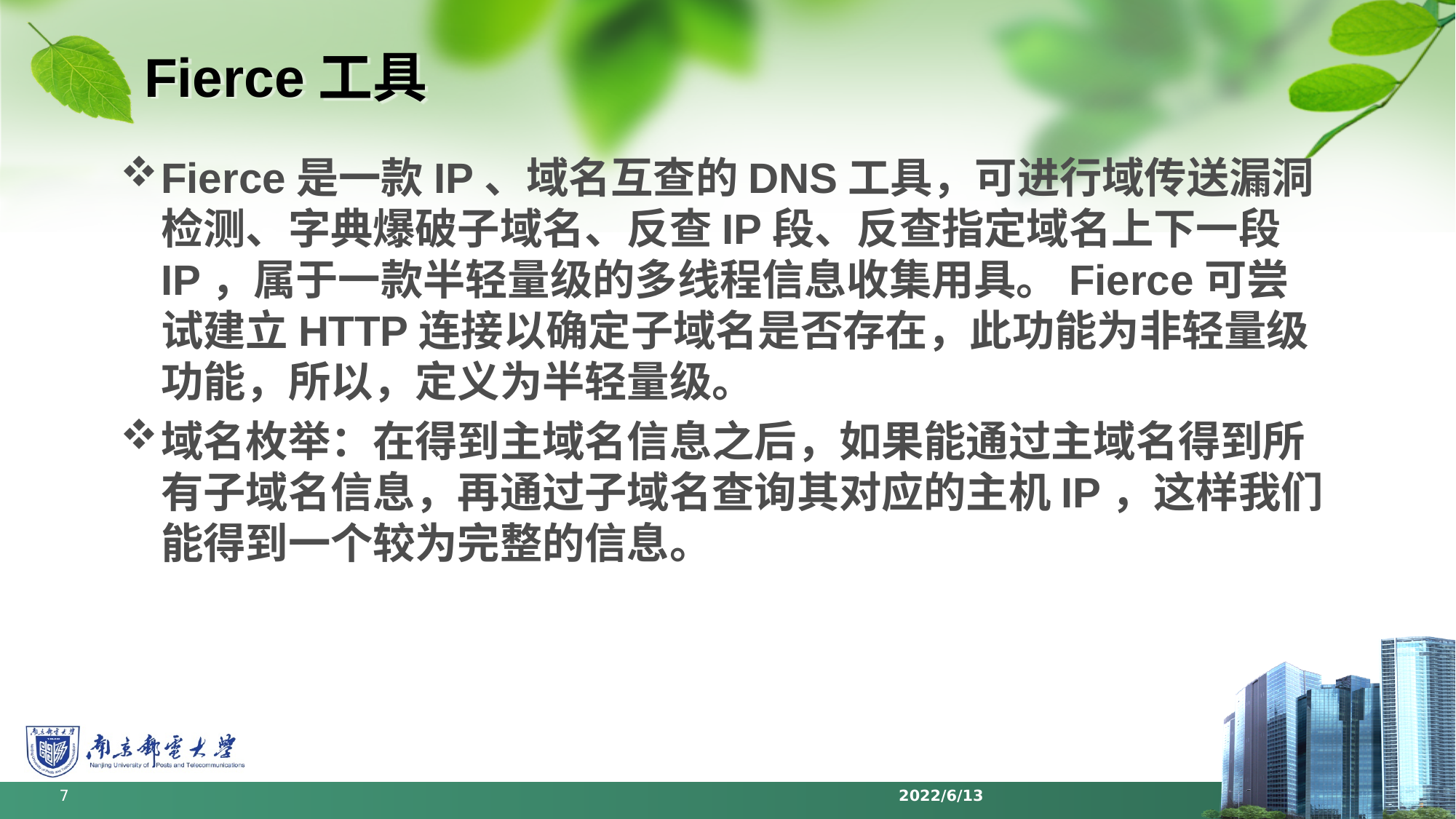

# Fierce工具
Fierce是一款IP、域名互查的DNS工具，可进行域传送漏洞检测、字典爆破子域名、反查IP段、反查指定域名上下一段IP，属于一款半轻量级的多线程信息收集用具。Fierce可尝试建立HTTP连接以确定子域名是否存在，此功能为非轻量级功能，所以，定义为半轻量级。
域名枚举：在得到主域名信息之后，如果能通过主域名得到所有子域名信息，再通过子域名查询其对应的主机IP，这样我们能得到一个较为完整的信息。
7
2022/6/13